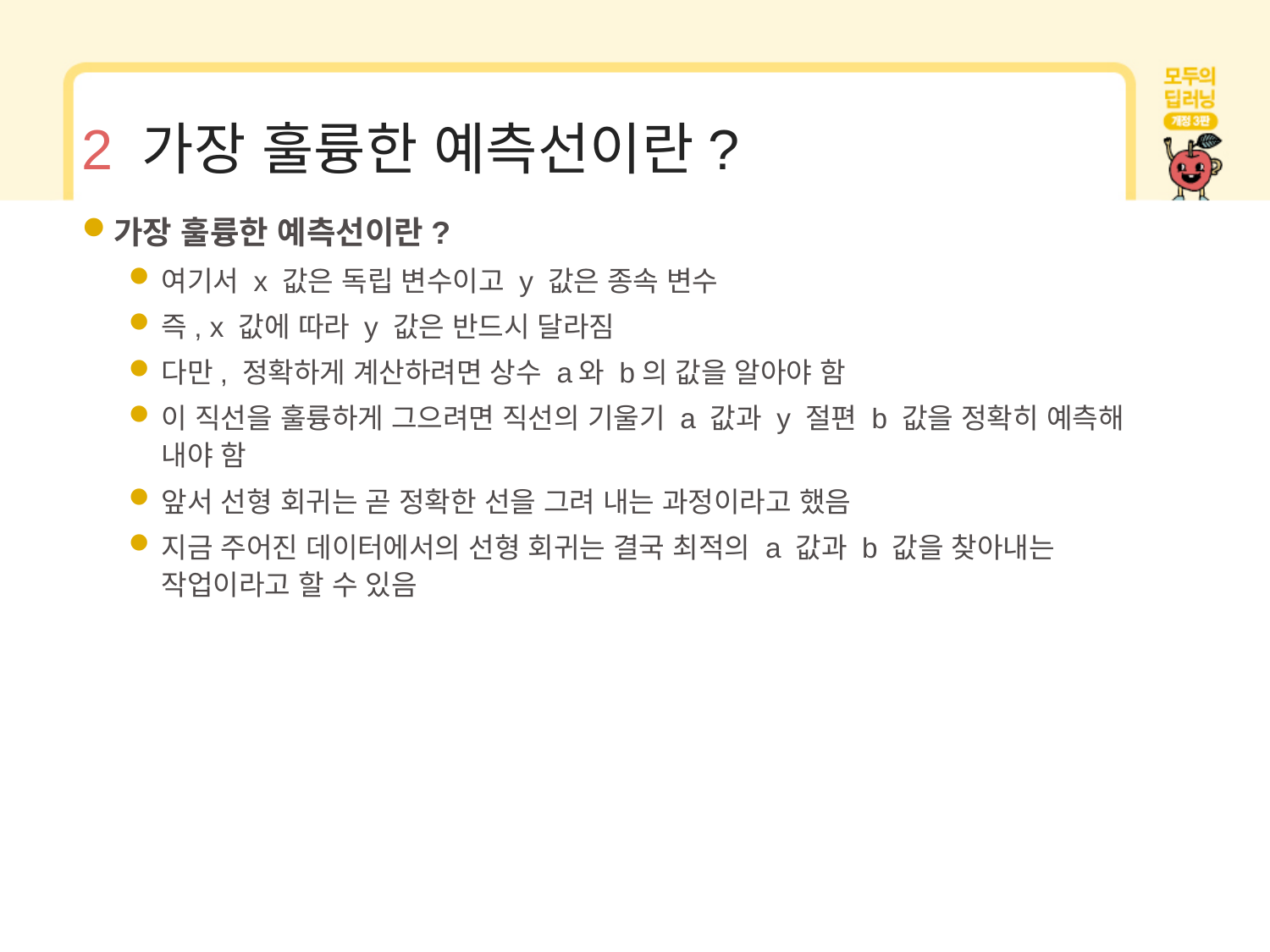

# 2 가장 훌륭한 예측선이란?
가장 훌륭한 예측선이란?
여기서 x 값은 독립 변수이고 y 값은 종속 변수
즉, x 값에 따라 y 값은 반드시 달라짐
다만, 정확하게 계산하려면 상수 a와 b의 값을 알아야 함
이 직선을 훌륭하게 그으려면 직선의 기울기 a 값과 y 절편 b 값을 정확히 예측해 내야 함
앞서 선형 회귀는 곧 정확한 선을 그려 내는 과정이라고 했음
지금 주어진 데이터에서의 선형 회귀는 결국 최적의 a 값과 b 값을 찾아내는 작업이라고 할 수 있음